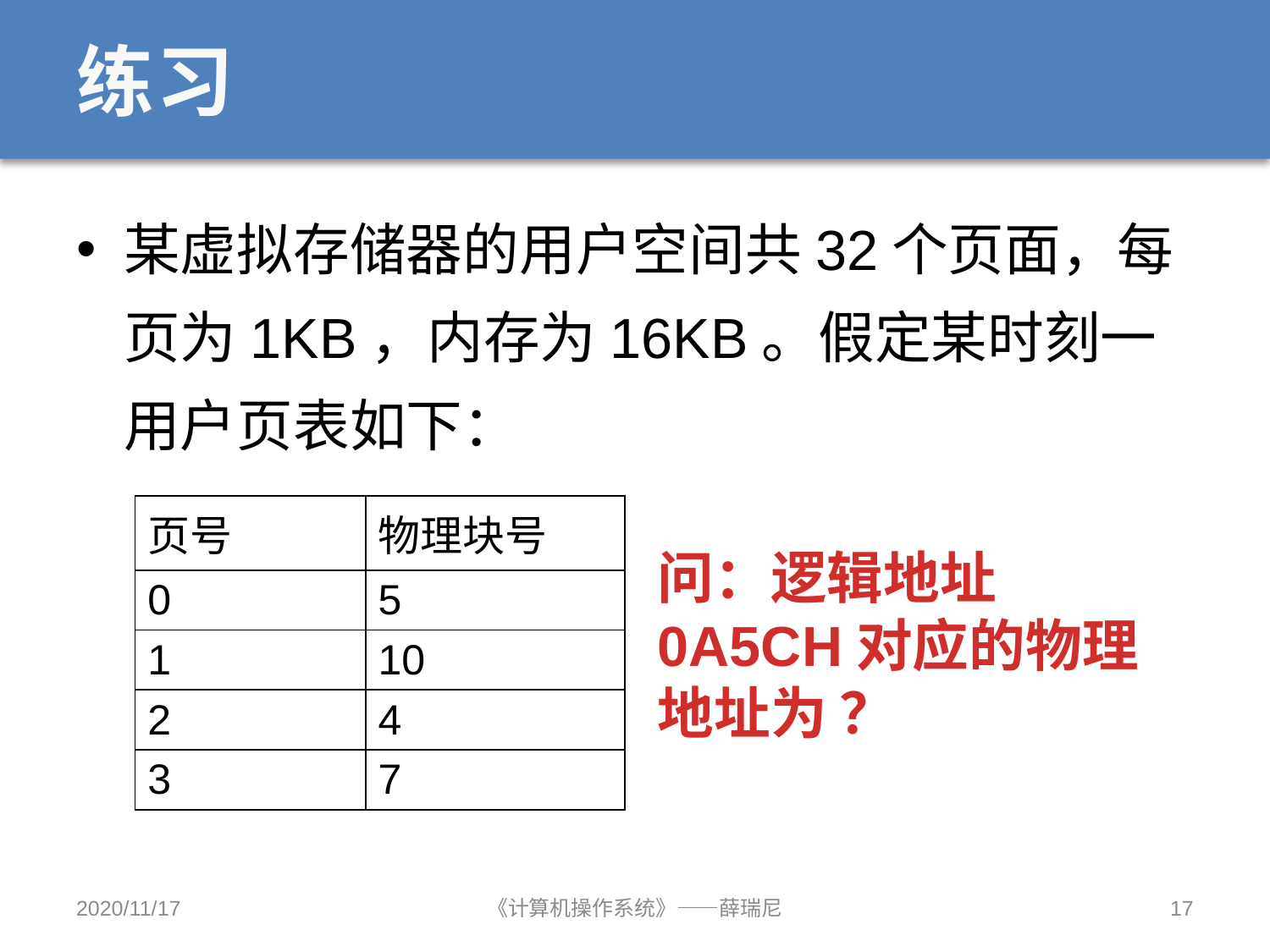

# 练习
某虚拟存储器的用户空间共32个页面，每页为1KB，内存为16KB。假定某时刻一用户页表如下：
| 页号 | 物理块号 |
| --- | --- |
| 0 | 5 |
| 1 | 10 |
| 2 | 4 |
| 3 | 7 |
问：逻辑地址0A5CH对应的物理地址为 ？
2020/11/17
《计算机操作系统》——薛瑞尼
17